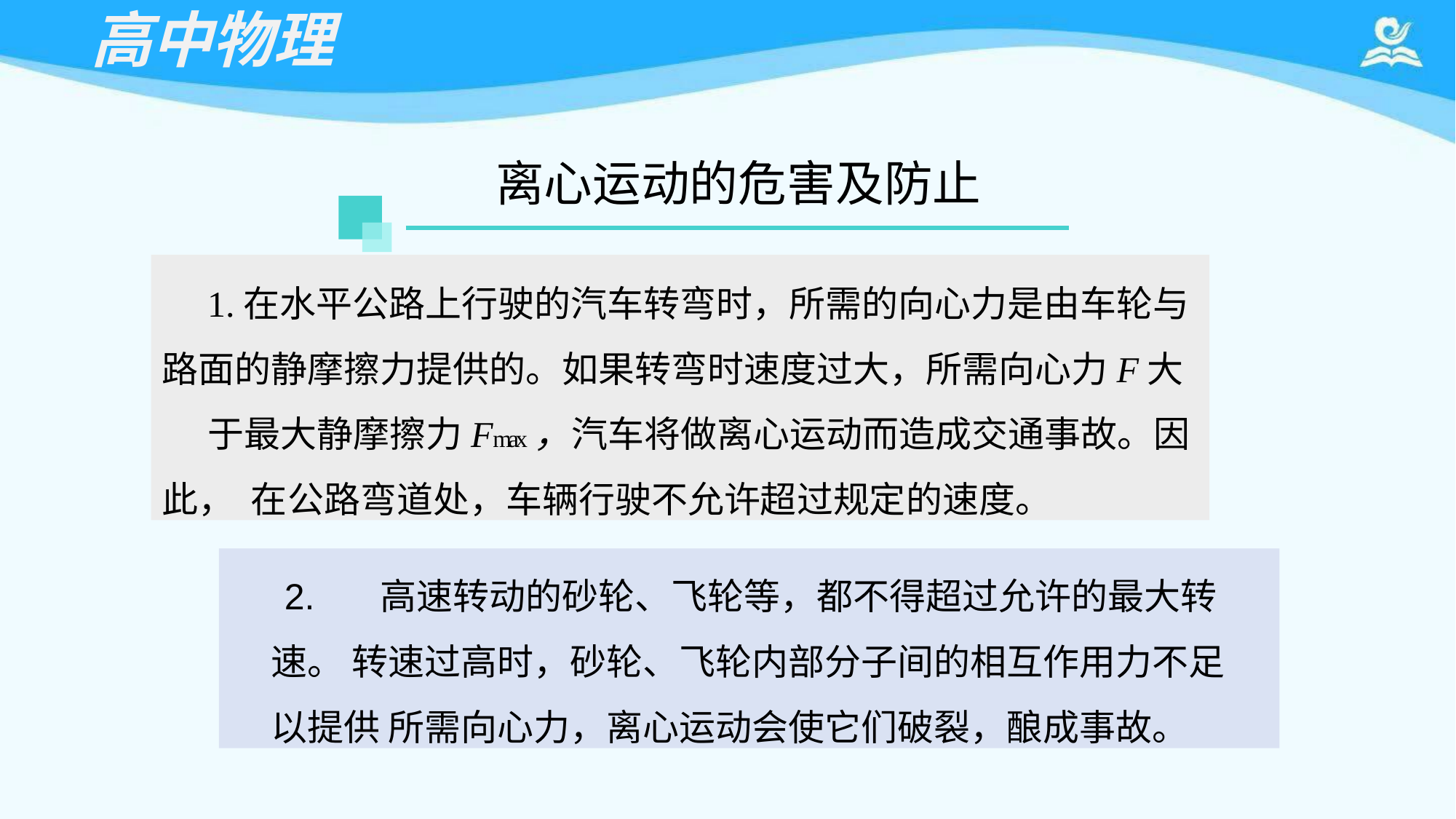

# 高中物理
离心运动的危害及防止

1.在水平公路上行驶的汽车转弯时，所需的向心力是由车轮与 路面的静摩擦力提供的。如果转弯时速度过大，所需向心力F大
于最大静摩擦力Fmax，汽车将做离心运动而造成交通事故。因此，  在公路弯道处，车辆行驶不允许超过规定的速度。
2.	高速转动的砂轮、飞轮等，都不得超过允许的最大转速。 转速过高时，砂轮、飞轮内部分子间的相互作用力不足以提供 所需向心力，离心运动会使它们破裂，酿成事故。